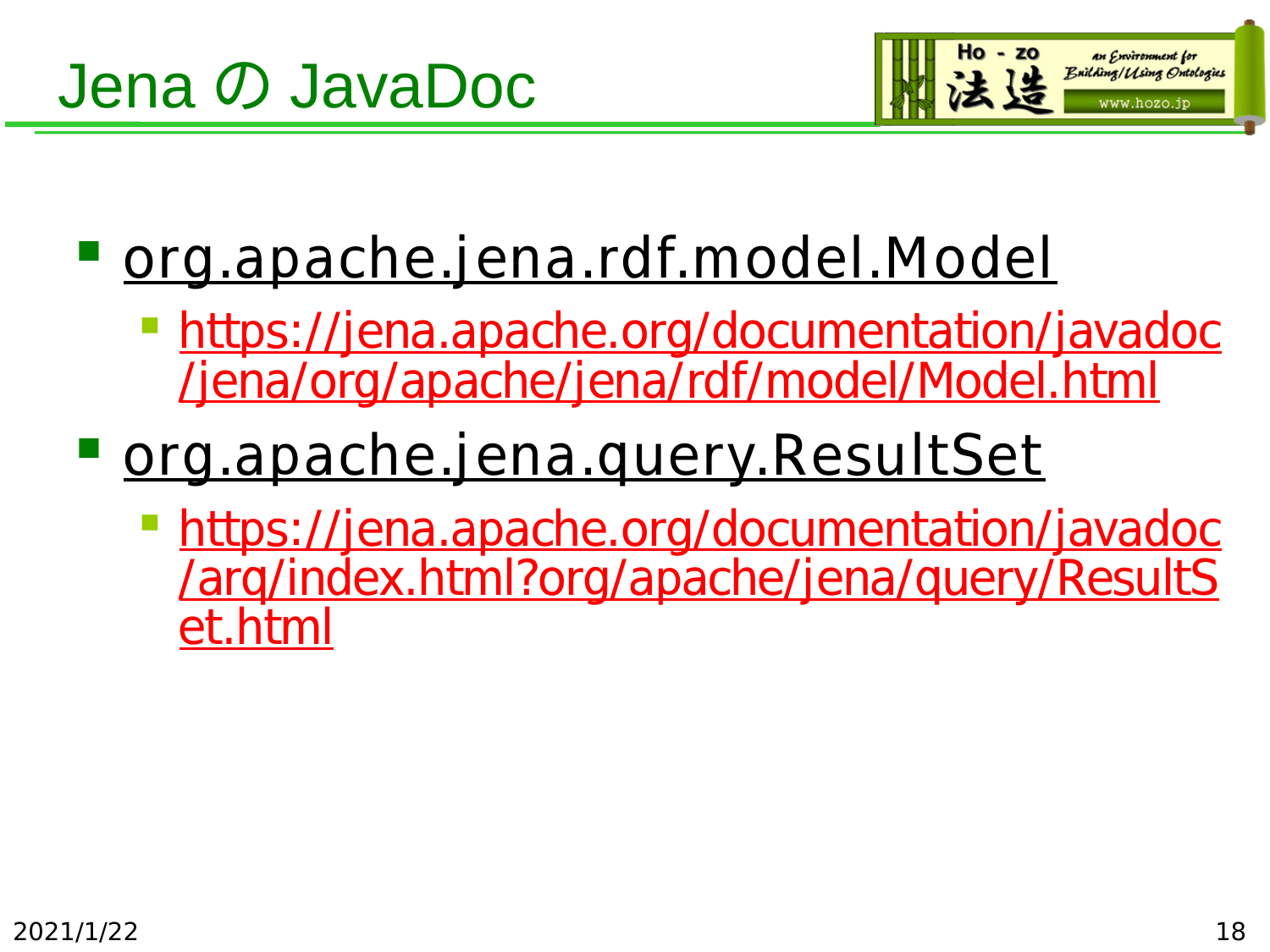

# JenaのJavaDoc

org.apache.jena.rdf.model.Model
https://jena.apache.org/documentation/javadoc/jena/org/apache/jena/rdf/model/Model.html
org.apache.jena.query.ResultSet
https://jena.apache.org/documentation/javadoc/arq/index.html?org/apache/jena/query/ResultSet.html

2021/1/22
18